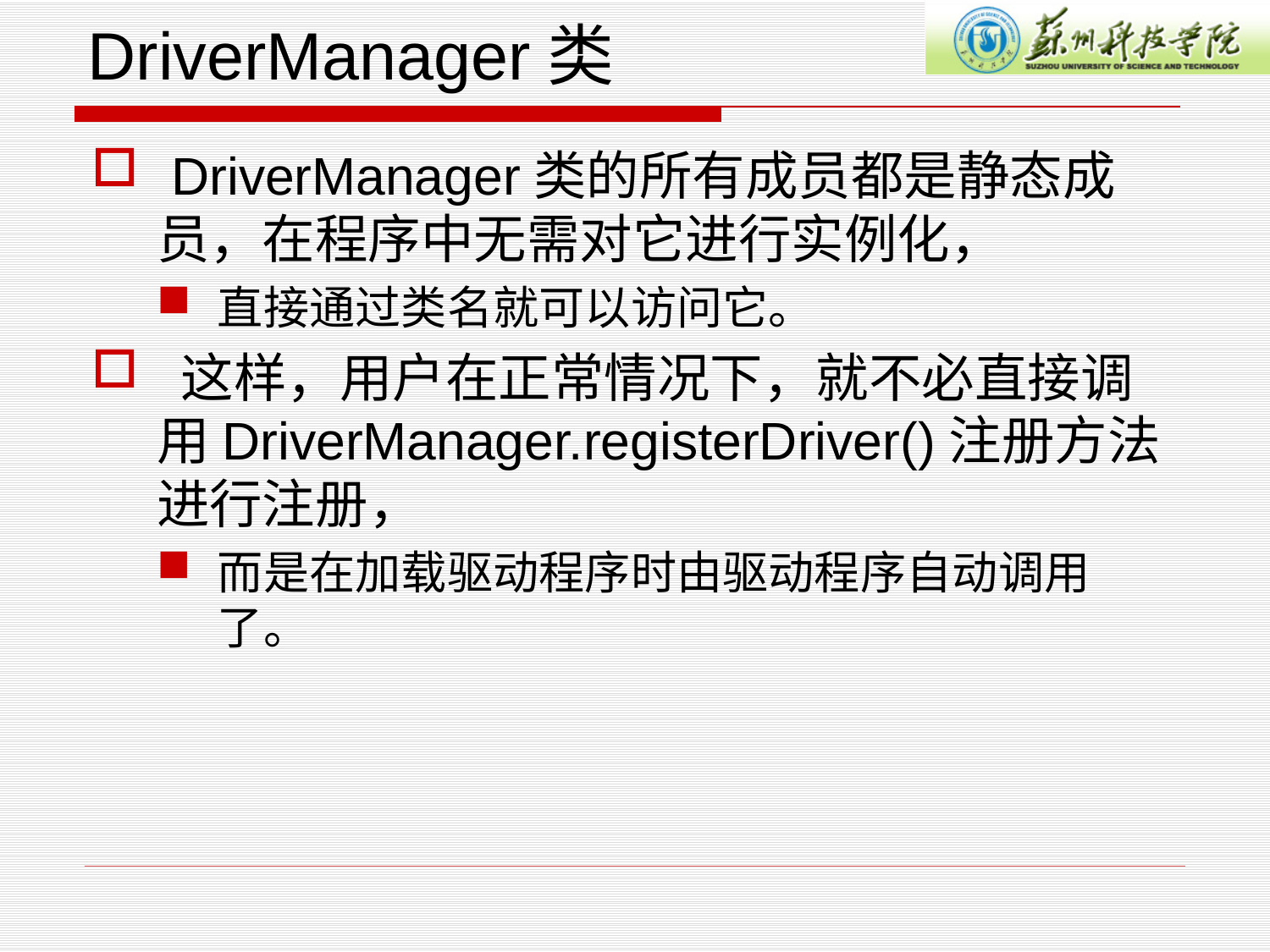

# DriverManager类
 DriverManager类的所有成员都是静态成员，在程序中无需对它进行实例化，
直接通过类名就可以访问它。
 这样，用户在正常情况下，就不必直接调用DriverManager.registerDriver()注册方法进行注册，
而是在加载驱动程序时由驱动程序自动调用了。